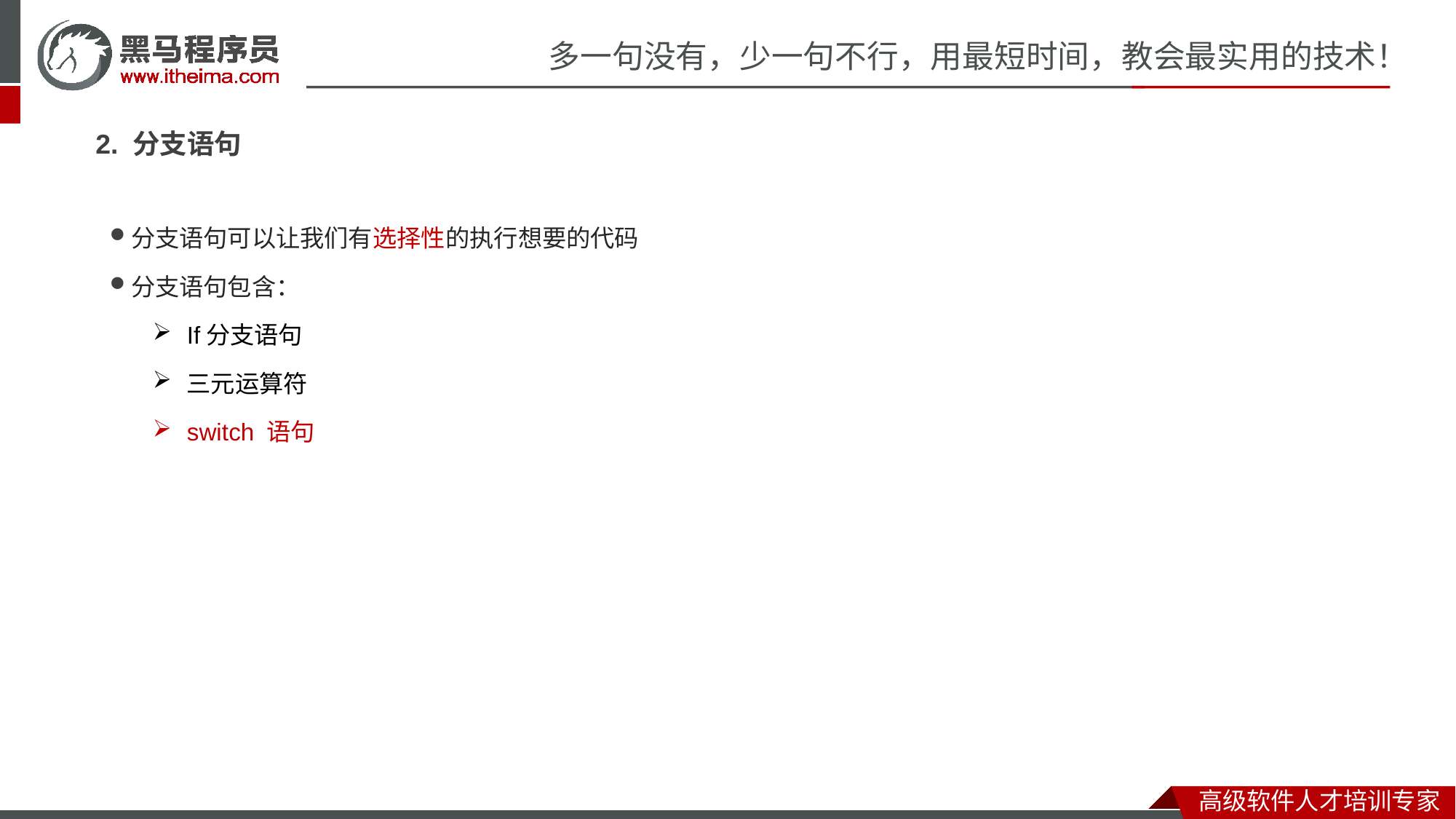

2. 分支语句
分支语句可以让我们有选择性的执行想要的代码
分支语句包含：
If分支语句
三元运算符
switch 语句